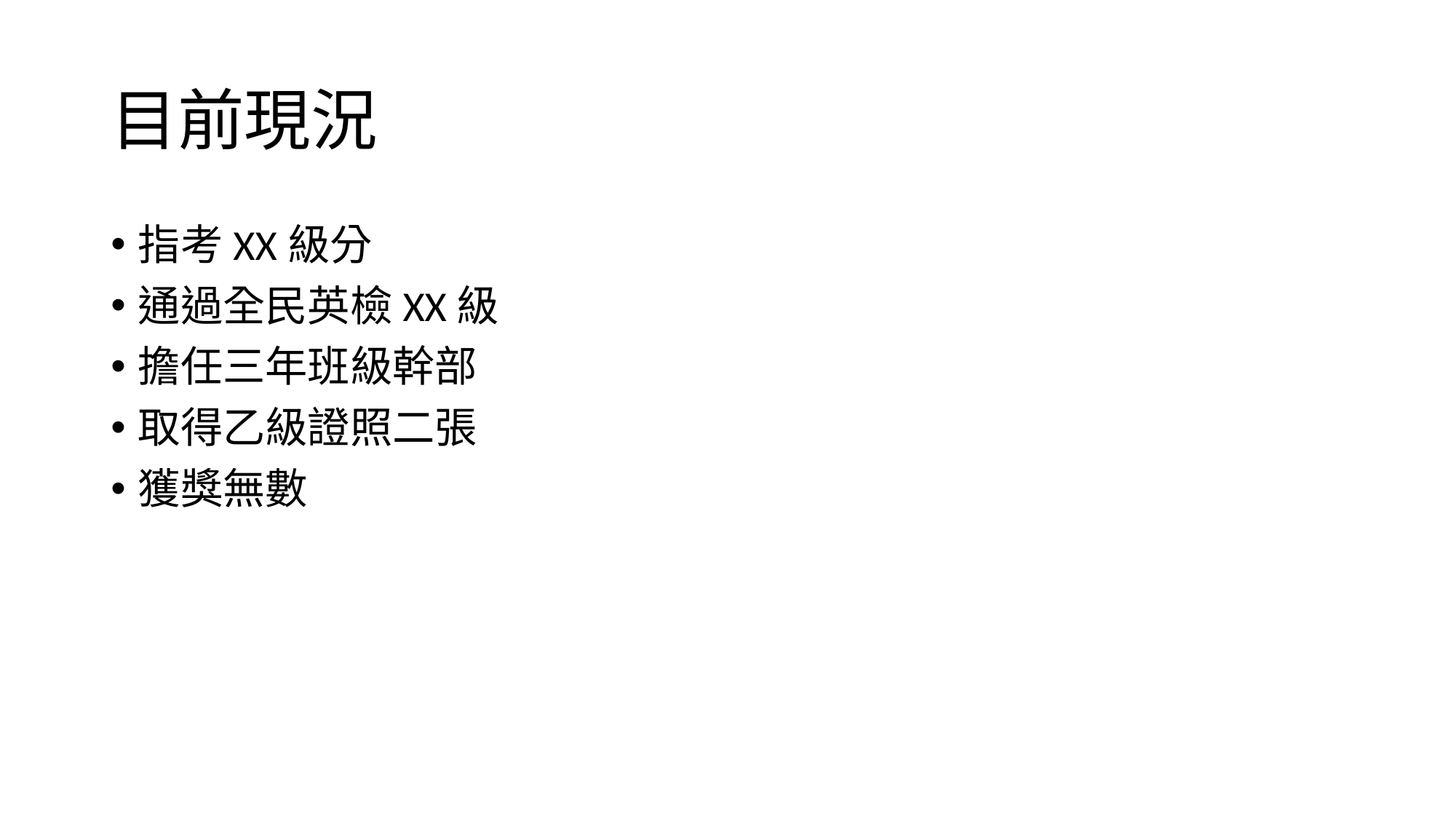

# 目前現況
指考XX級分
通過全民英檢XX級
擔任三年班級幹部
取得乙級證照二張
獲獎無數